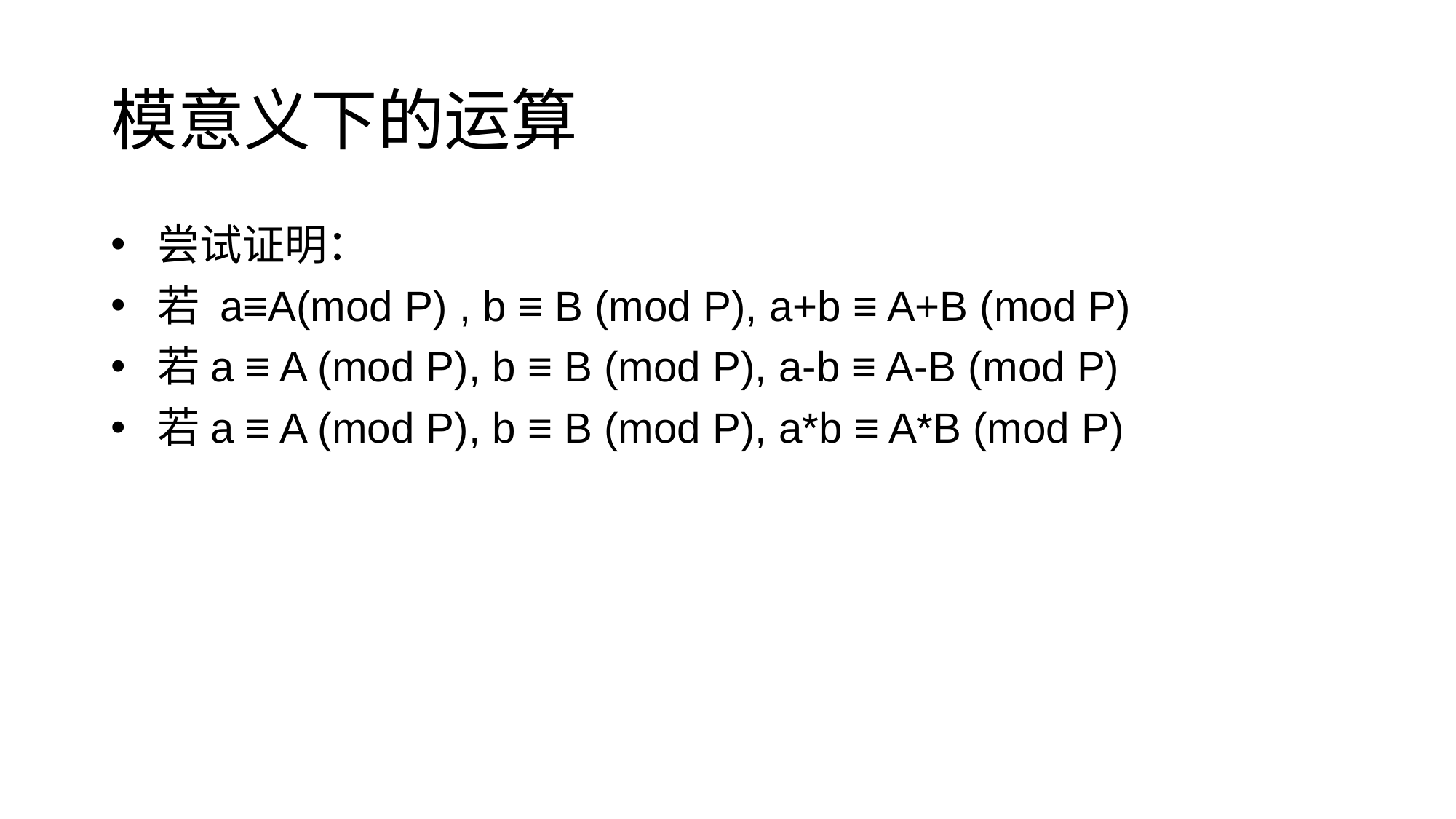

# 模意义下的运算
 尝试证明：
 若 a≡A(mod P) , b ≡ B (mod P), a+b ≡ A+B (mod P)
 若a ≡ A (mod P), b ≡ B (mod P), a-b ≡ A-B (mod P)
 若a ≡ A (mod P), b ≡ B (mod P), a*b ≡ A*B (mod P)